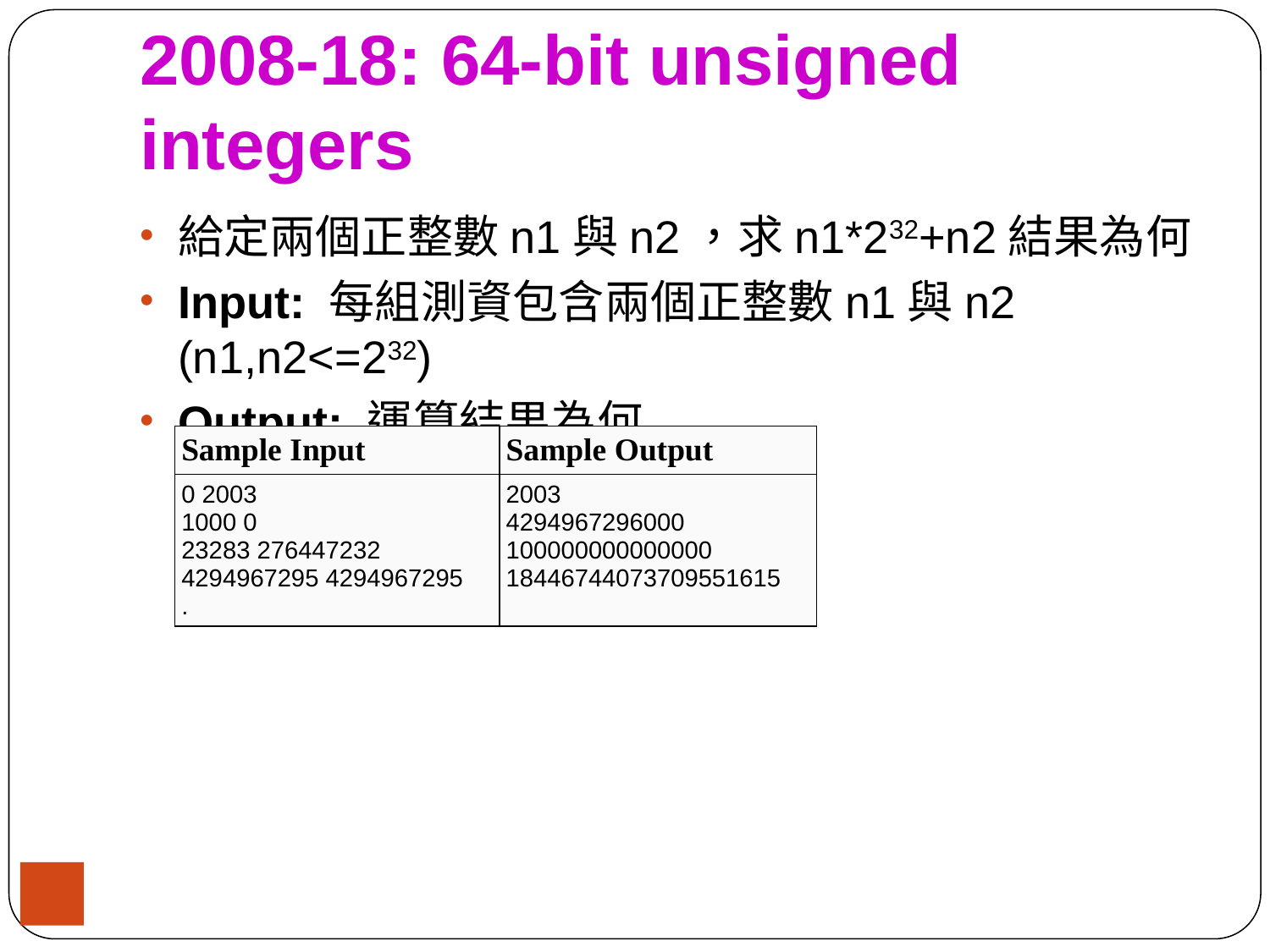

# 2008-18: 64-bit unsigned integers
給定兩個正整數n1與n2，求n1*232+n2結果為何
Input: 每組測資包含兩個正整數n1與n2 (n1,n2<=232)
Output: 運算結果為何
| Sample Input | Sample Output |
| --- | --- |
| 0 2003 1000 0 23283 276447232 4294967295 4294967295 . | 2003 4294967296000 100000000000000 18446744073709551615 |